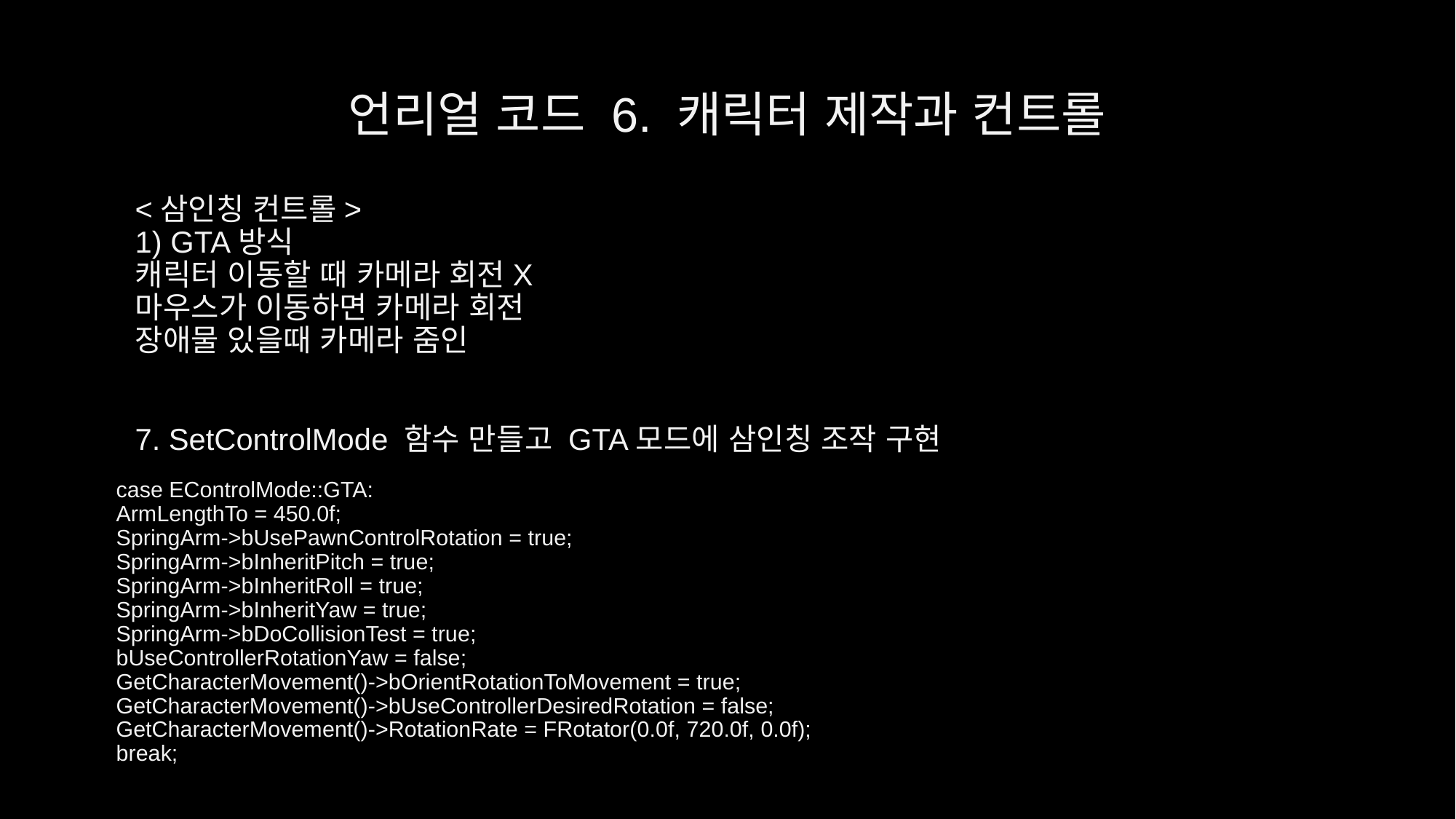

# 언리얼 코드 6. 캐릭터 제작과 컨트롤
<삼인칭 컨트롤>
1) GTA방식
캐릭터 이동할 때 카메라 회전X
마우스가 이동하면 카메라 회전
장애물 있을때 카메라 줌인
7. SetControlMode 함수 만들고 GTA모드에 삼인칭 조작 구현
	case EControlMode::GTA:
		ArmLengthTo = 450.0f;
		SpringArm->bUsePawnControlRotation = true;
		SpringArm->bInheritPitch = true;
		SpringArm->bInheritRoll = true;
		SpringArm->bInheritYaw = true;
		SpringArm->bDoCollisionTest = true;
		bUseControllerRotationYaw = false;
		GetCharacterMovement()->bOrientRotationToMovement = true;
		GetCharacterMovement()->bUseControllerDesiredRotation = false;
		GetCharacterMovement()->RotationRate = FRotator(0.0f, 720.0f, 0.0f);
		break;